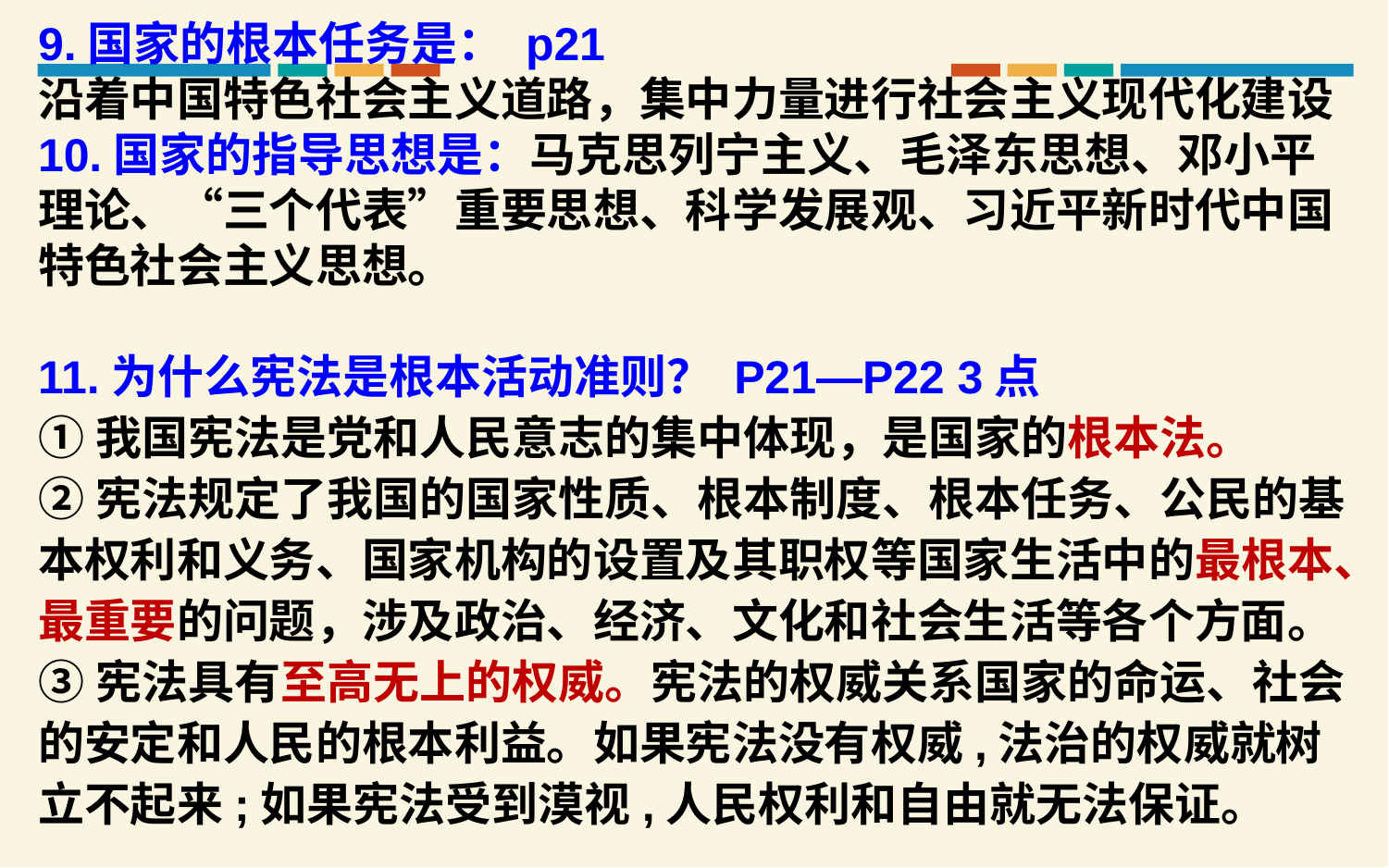

9.国家的根本任务是： p21
沿着中国特色社会主义道路，集中力量进行社会主义现代化建设
10.国家的指导思想是：马克思列宁主义、毛泽东思想、邓小平理论、“三个代表”重要思想、科学发展观、习近平新时代中国特色社会主义思想。

11.为什么宪法是根本活动准则？ P21—P22 3点
①我国宪法是党和人民意志的集中体现，是国家的根本法。
②宪法规定了我国的国家性质、根本制度、根本任务、公民的基本权利和义务、国家机构的设置及其职权等国家生活中的最根本、最重要的问题，涉及政治、经济、文化和社会生活等各个方面。
③宪法具有至高无上的权威。宪法的权威关系国家的命运、社会的安定和人民的根本利益。如果宪法没有权威,法治的权威就树立不起来;如果宪法受到漠视,人民权利和自由就无法保证。